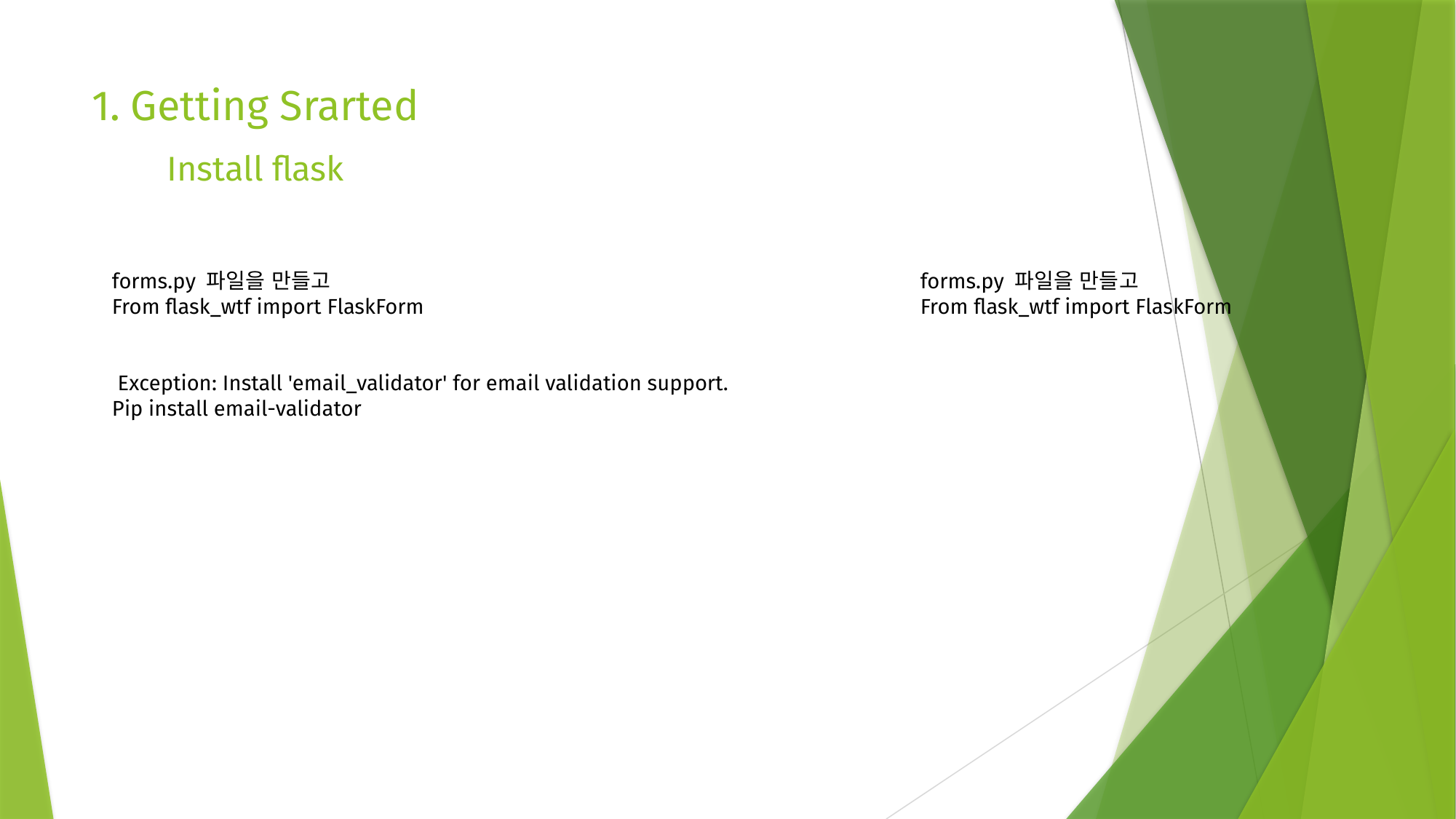

# 1. Getting Srarted
Install flask
forms.py 파일을 만들고
From flask_wtf import FlaskForm

 Exception: Install 'email_validator' for email validation support.
Pip install email-validator

forms.py 파일을 만들고
From flask_wtf import FlaskForm